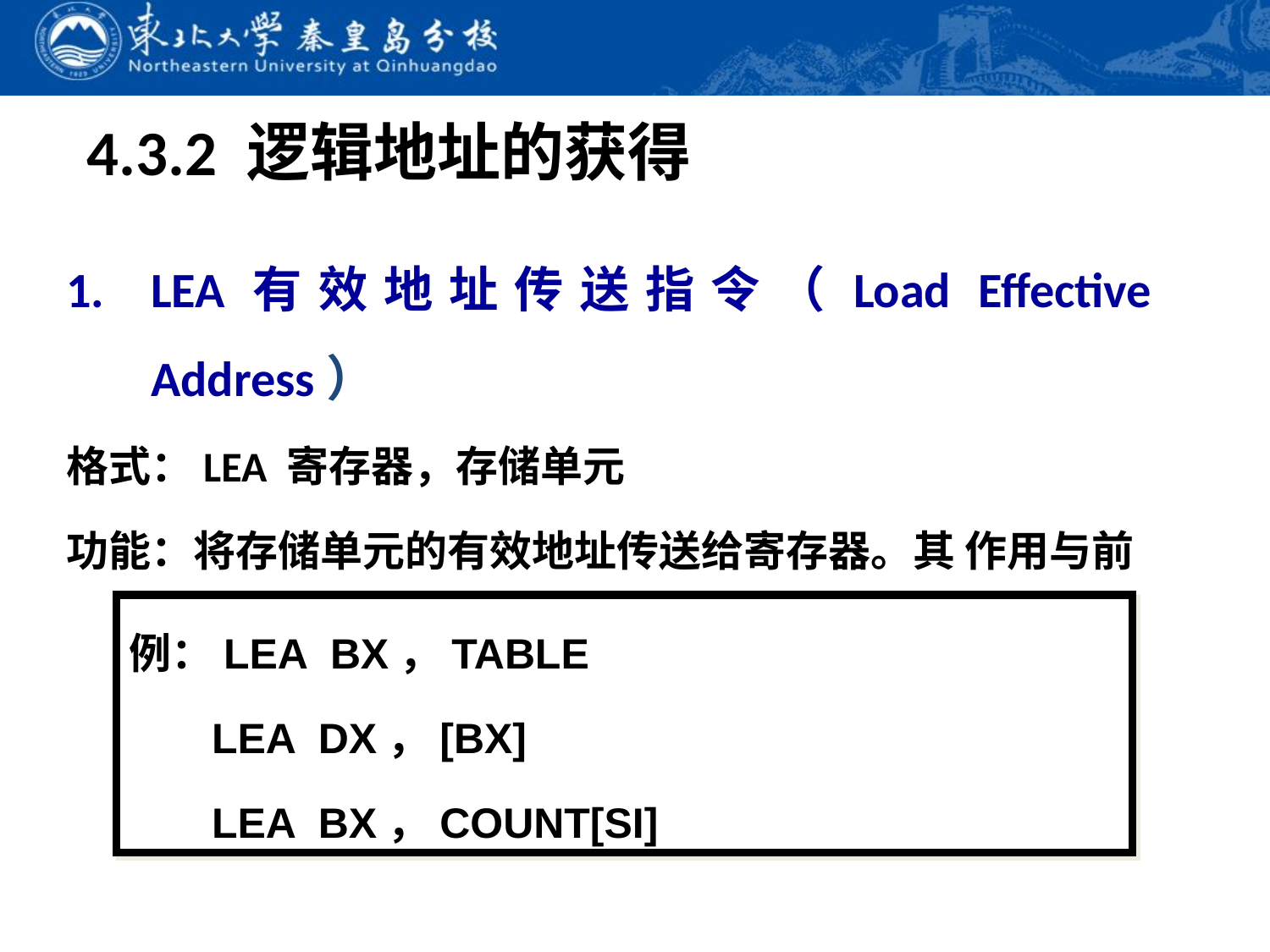

# 4.3.2 逻辑地址的获得
LEA有效地址传送指令（Load Effective Address）
格式：LEA 寄存器，存储单元
功能：将存储单元的有效地址传送给寄存器。其 作用与前面讲的OFFSET操作符的作用一样。
例：LEA  BX，TABLE
       LEA  DX，[BX]
       LEA  BX，COUNT[SI]